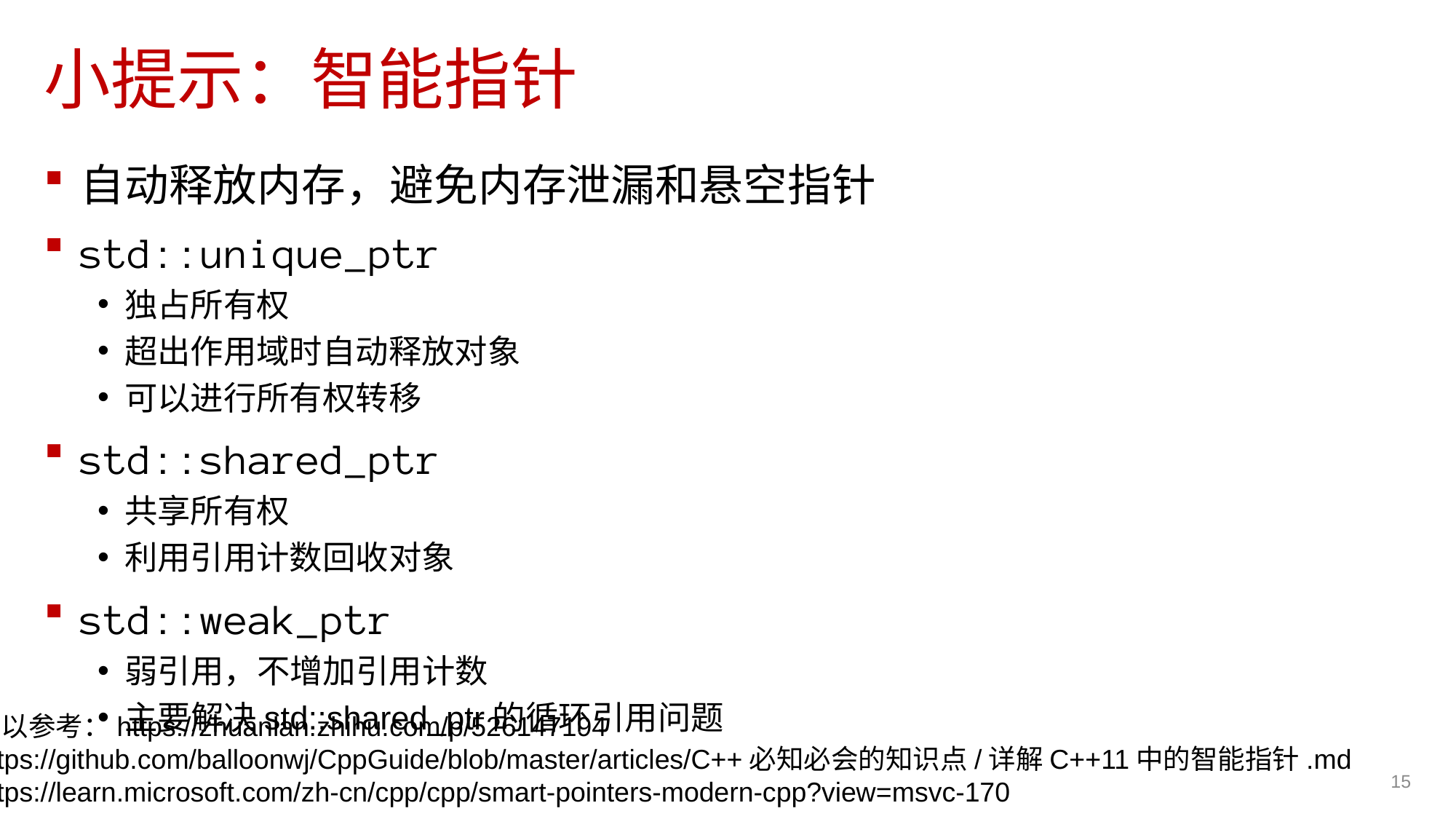

# 小提示：智能指针
自动释放内存，避免内存泄漏和悬空指针
std::unique_ptr
独占所有权
超出作用域时自动释放对象
可以进行所有权转移
std::shared_ptr
共享所有权
利用引用计数回收对象
std::weak_ptr
弱引用，不增加引用计数
主要解决std::shared_ptr的循环引用问题

可以参考：https://zhuanlan.zhihu.com/p/526147194
https://github.com/balloonwj/CppGuide/blob/master/articles/C++必知必会的知识点/详解C++11中的智能指针.md
https://learn.microsoft.com/zh-cn/cpp/cpp/smart-pointers-modern-cpp?view=msvc-170
15